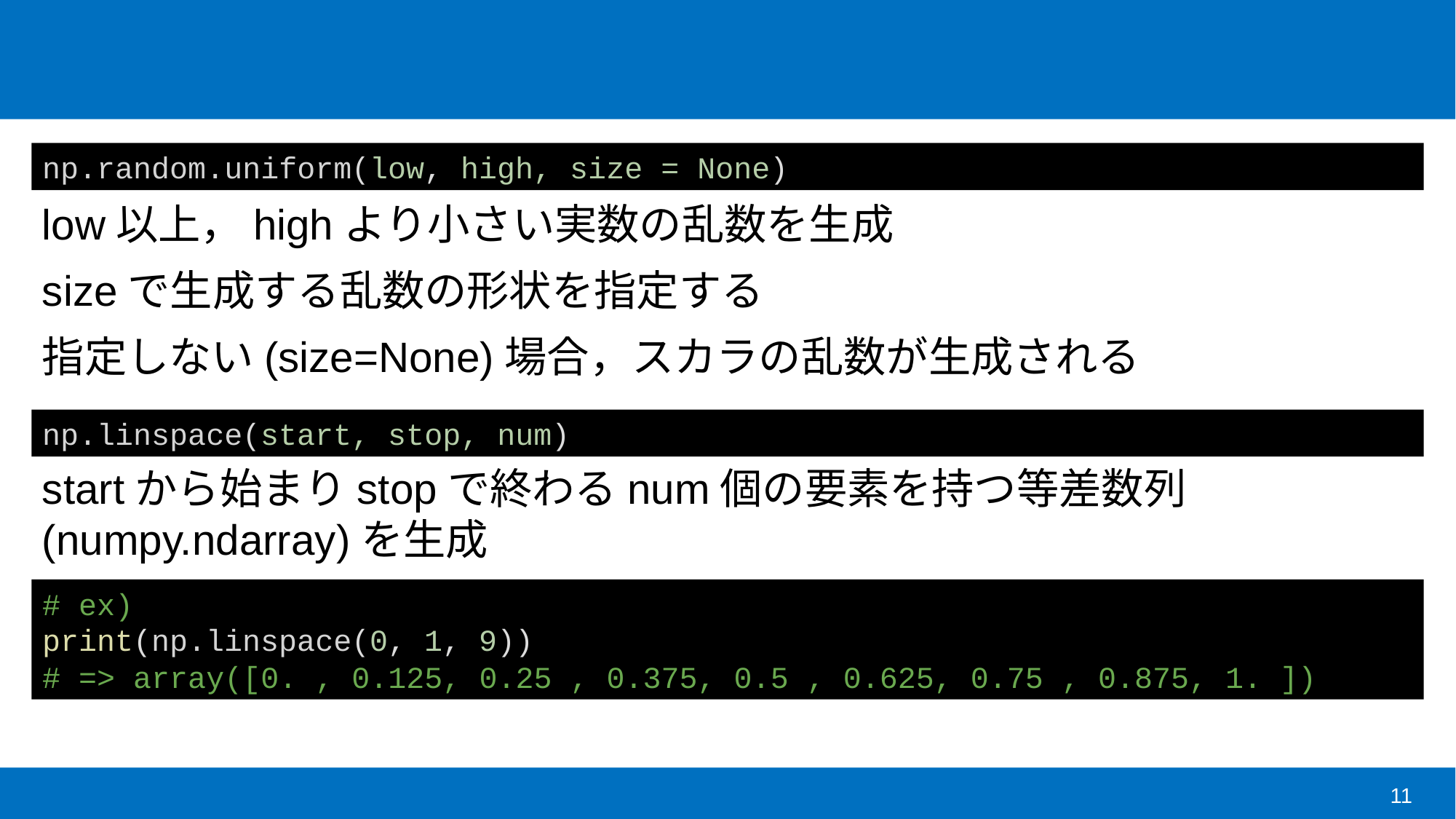

#

low以上，highより小さい実数の乱数を生成
sizeで生成する乱数の形状を指定する
指定しない(size=None)場合，スカラの乱数が生成される

startから始まりstopで終わるnum個の要素を持つ等差数列(numpy.ndarray)を生成

np.random.uniform(low, high, size = None)
np.linspace(start, stop, num)
# ex)
print(np.linspace(0, 1, 9))
# => array([0. , 0.125, 0.25 , 0.375, 0.5 , 0.625, 0.75 , 0.875, 1. ])
11